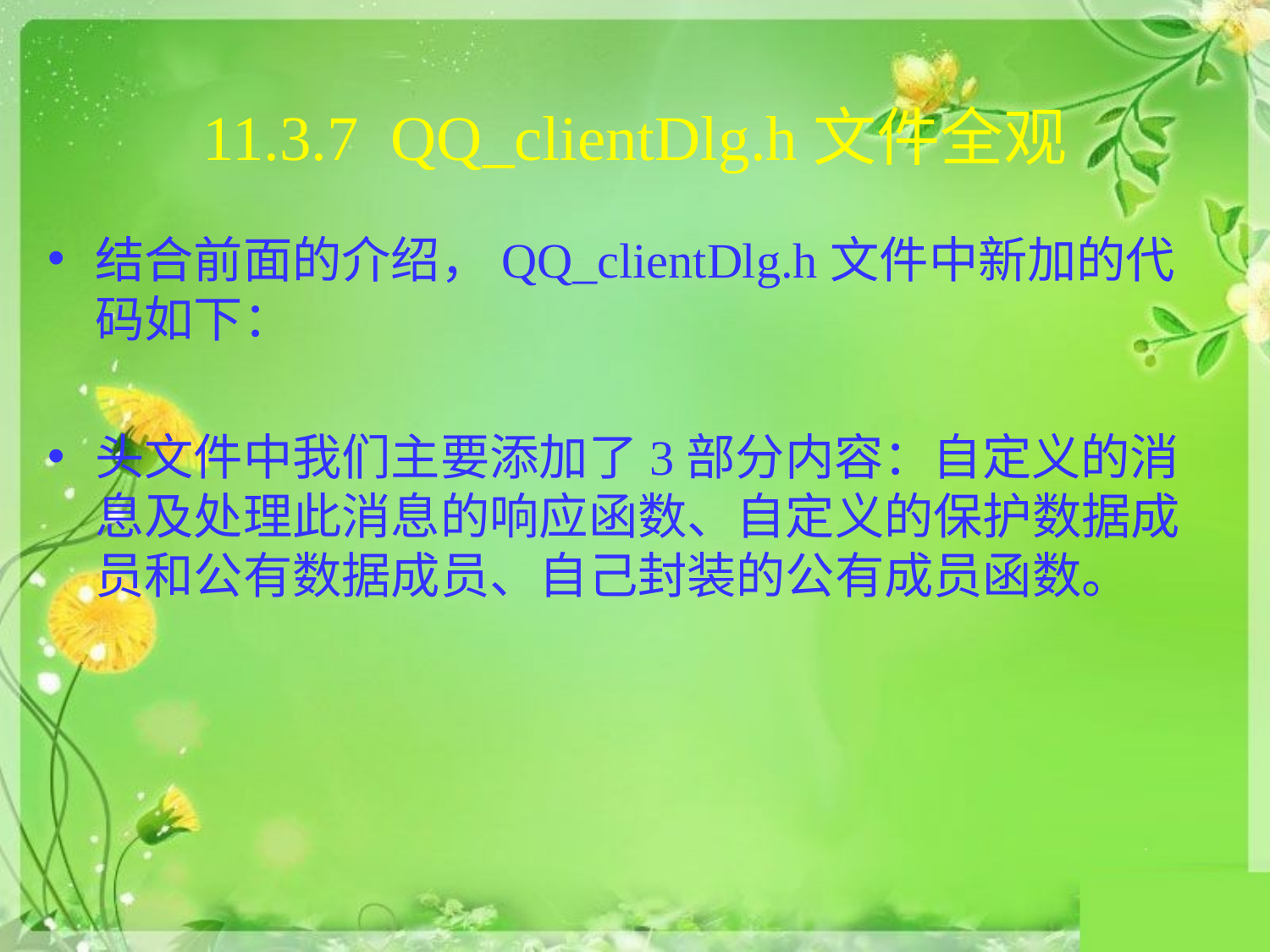

# 11.3.7  QQ_clientDlg.h文件全观
结合前面的介绍，QQ_clientDlg.h文件中新加的代码如下：

头文件中我们主要添加了3部分内容：自定义的消息及处理此消息的响应函数、自定义的保护数据成员和公有数据成员、自己封装的公有成员函数。